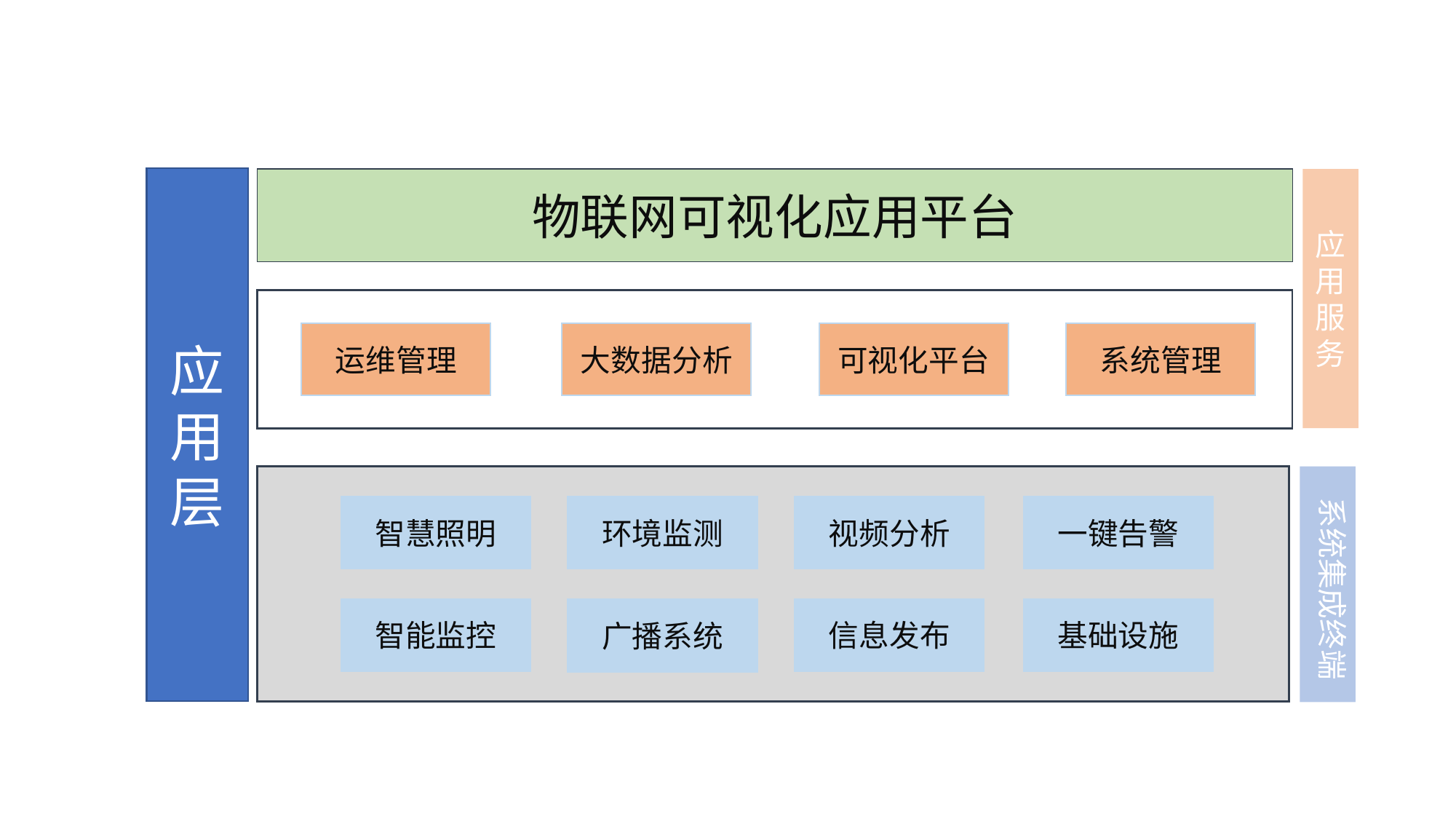

应
用
层
物联网可视化应用平台
应用服务

大数据分析
可视化平台
系统管理
运维管理

系统集成终端
一键告警
视频分析
环境监测
智慧照明
智能监控
信息发布
基础设施
广播系统